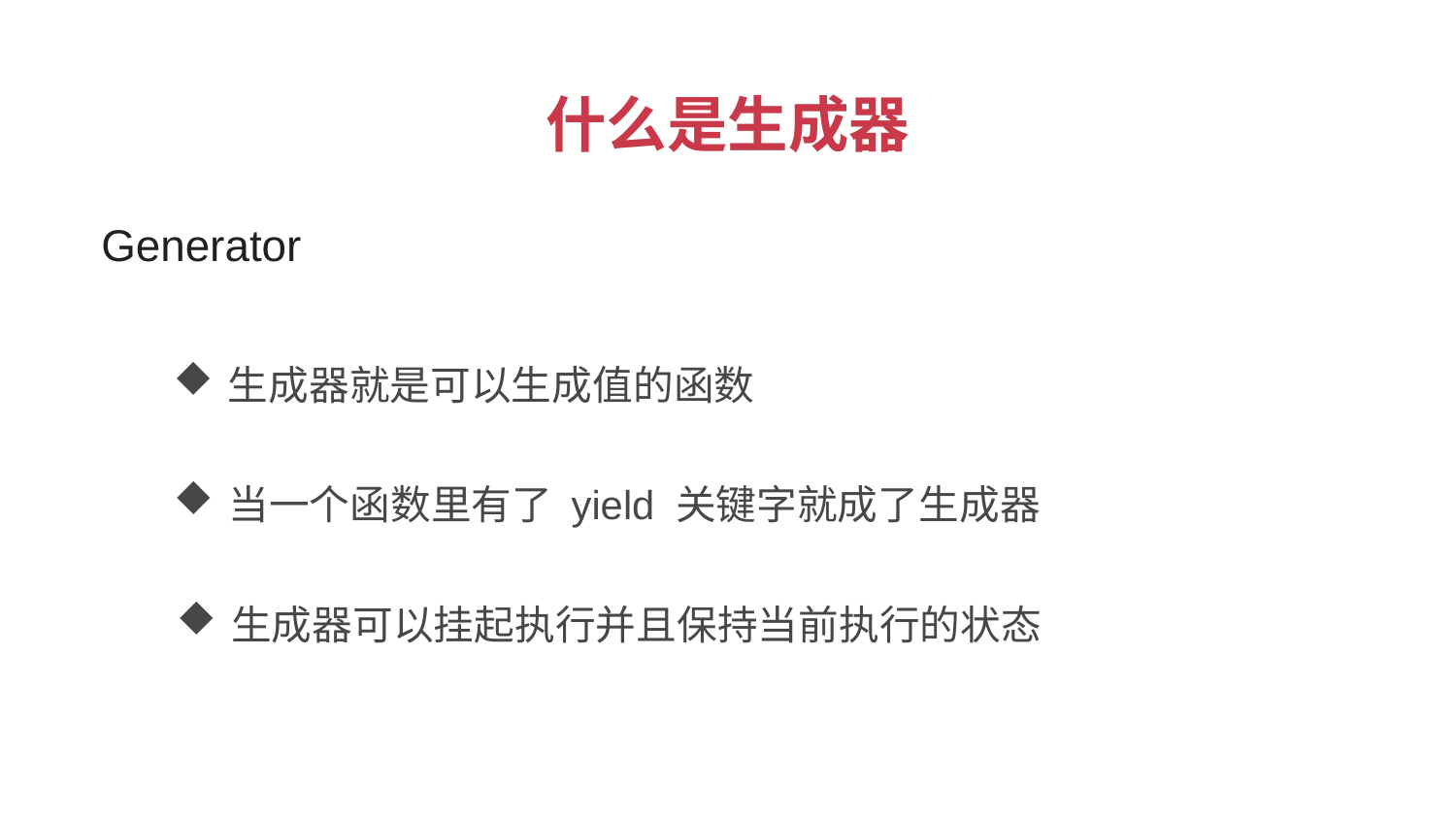

什么是生成器
 Generator
生成器就是可以生成值的函数
当一个函数里有了 yield 关键字就成了生成器
生成器可以挂起执行并且保持当前执行的状态